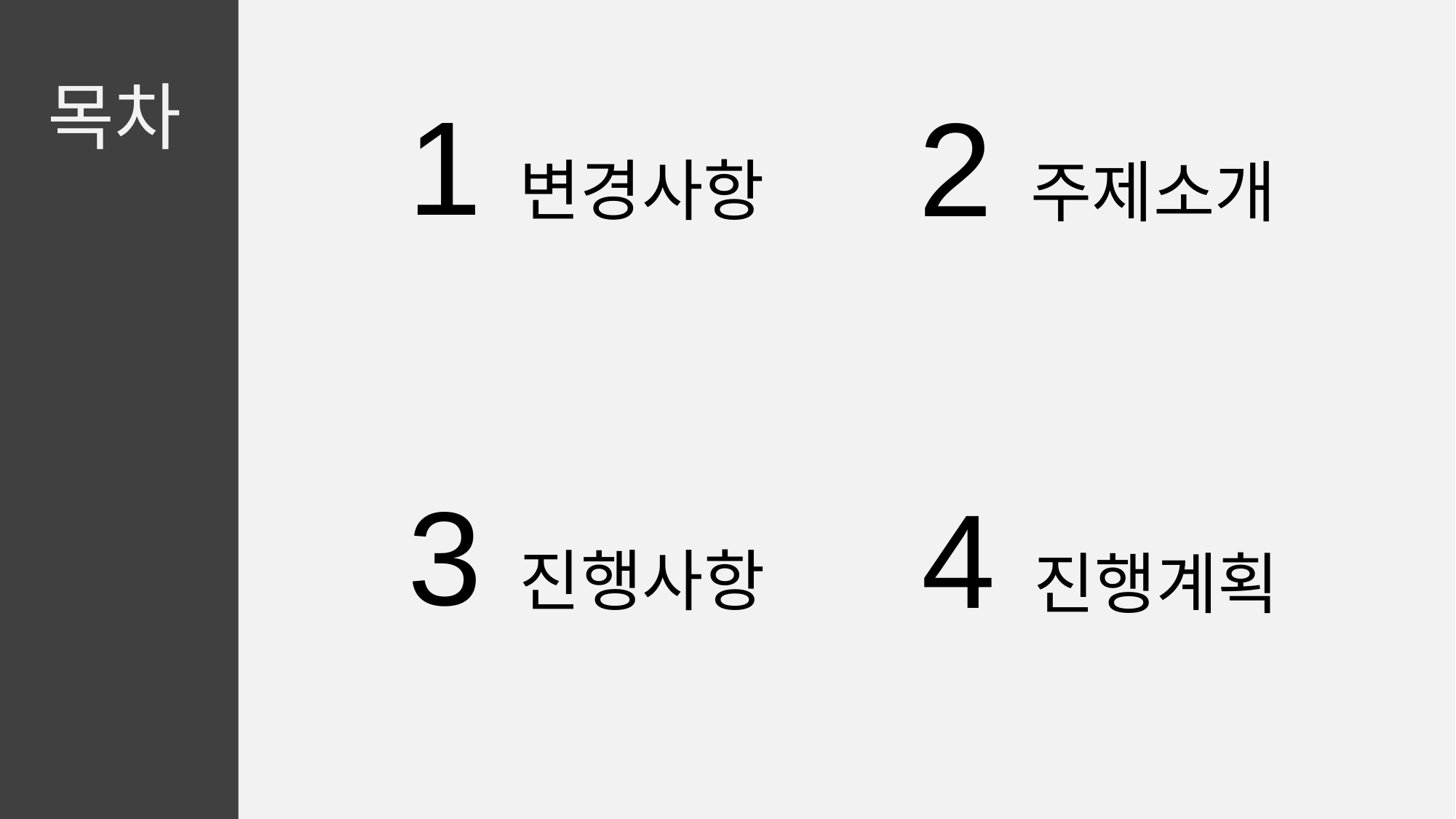

목차
1 변경사항
2 주제소개
3 진행사항
4 진행계획